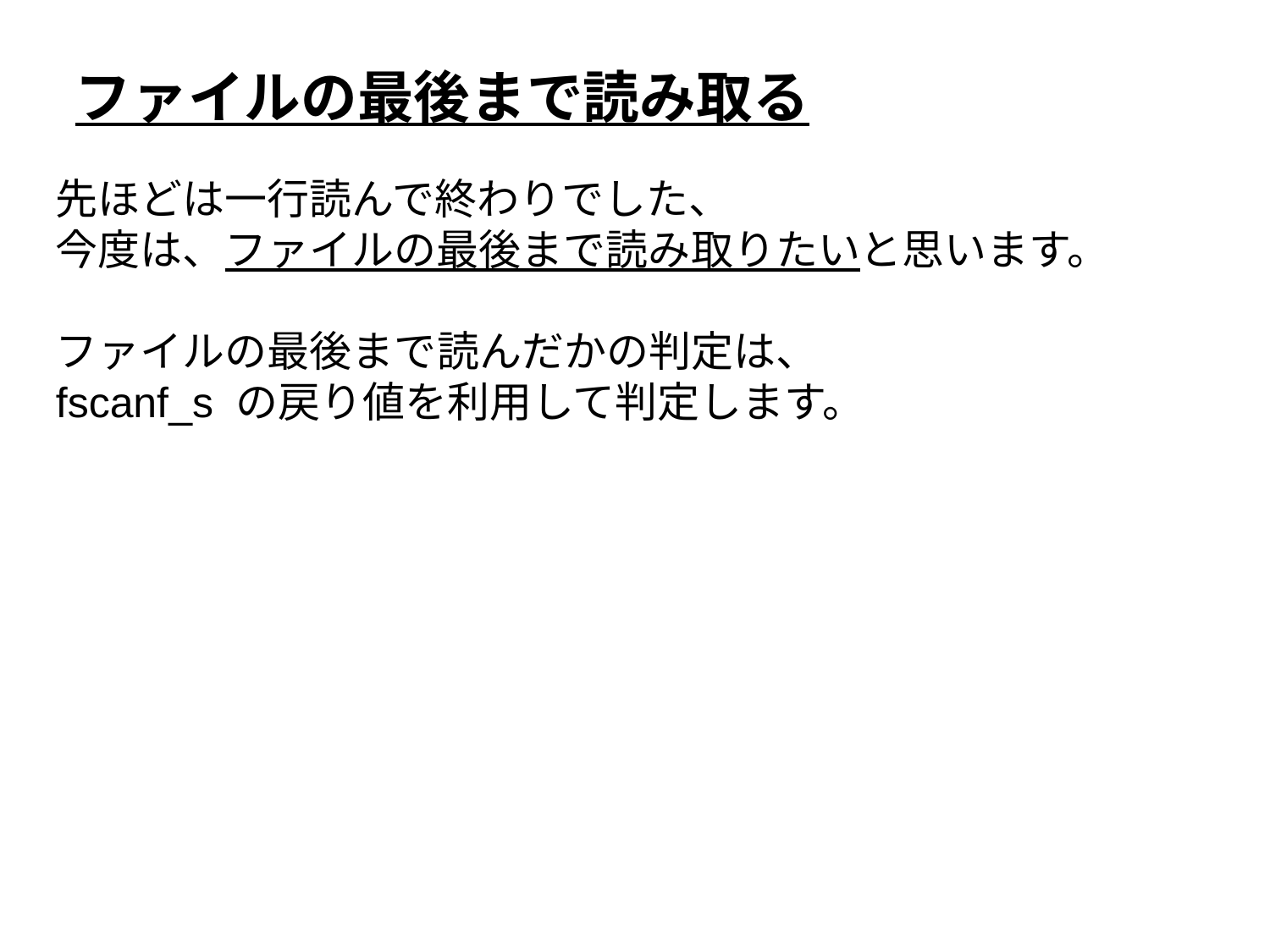

ファイルの最後まで読み取る
先ほどは一行読んで終わりでした、
今度は、ファイルの最後まで読み取りたいと思います。

ファイルの最後まで読んだかの判定は、
fscanf_s の戻り値を利用して判定します。